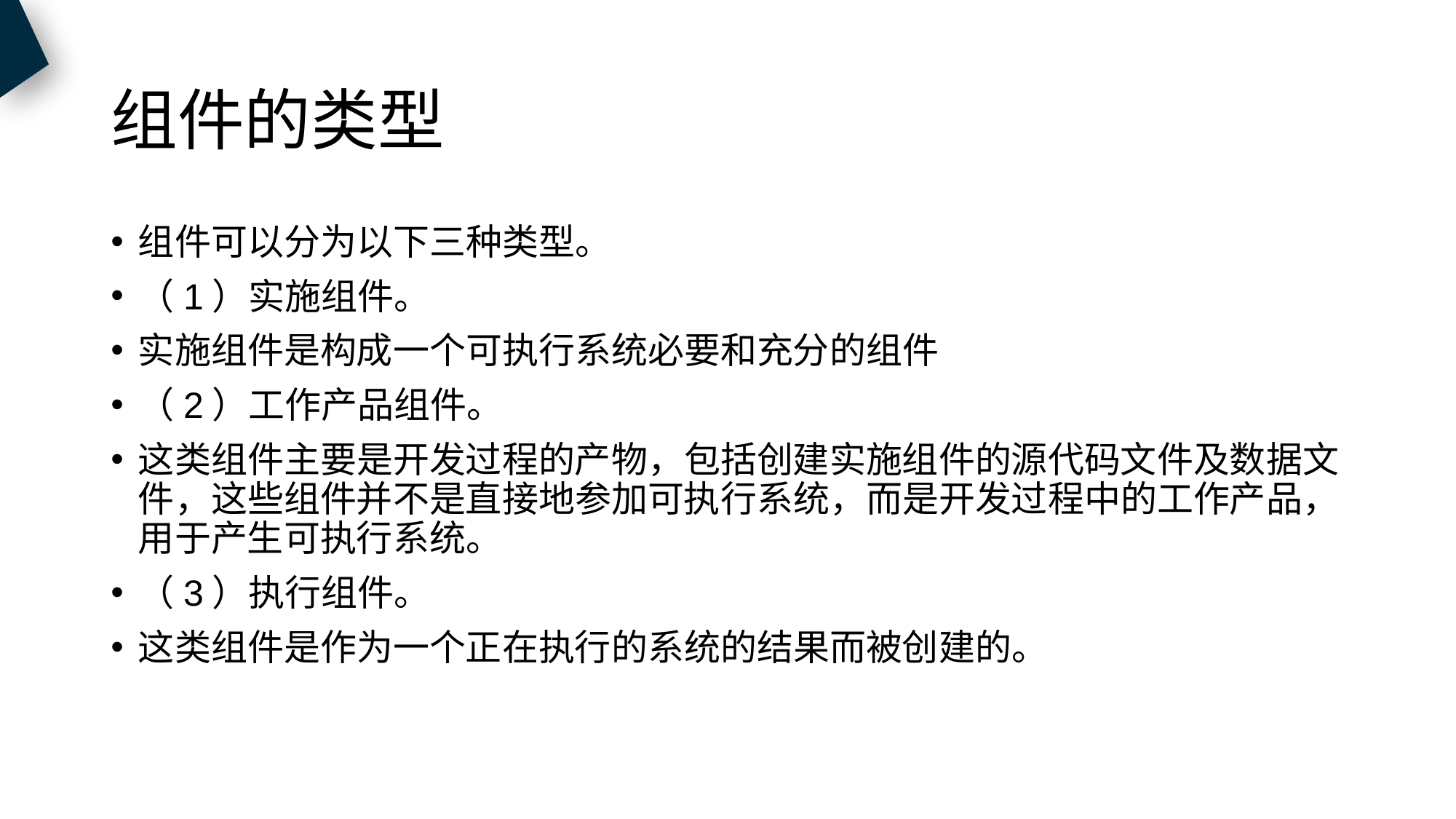

# 组件的类型
组件可以分为以下三种类型。
（1）实施组件。
实施组件是构成一个可执行系统必要和充分的组件
（2）工作产品组件。
这类组件主要是开发过程的产物，包括创建实施组件的源代码文件及数据文件，这些组件并不是直接地参加可执行系统，而是开发过程中的工作产品，用于产生可执行系统。
（3）执行组件。
这类组件是作为一个正在执行的系统的结果而被创建的。